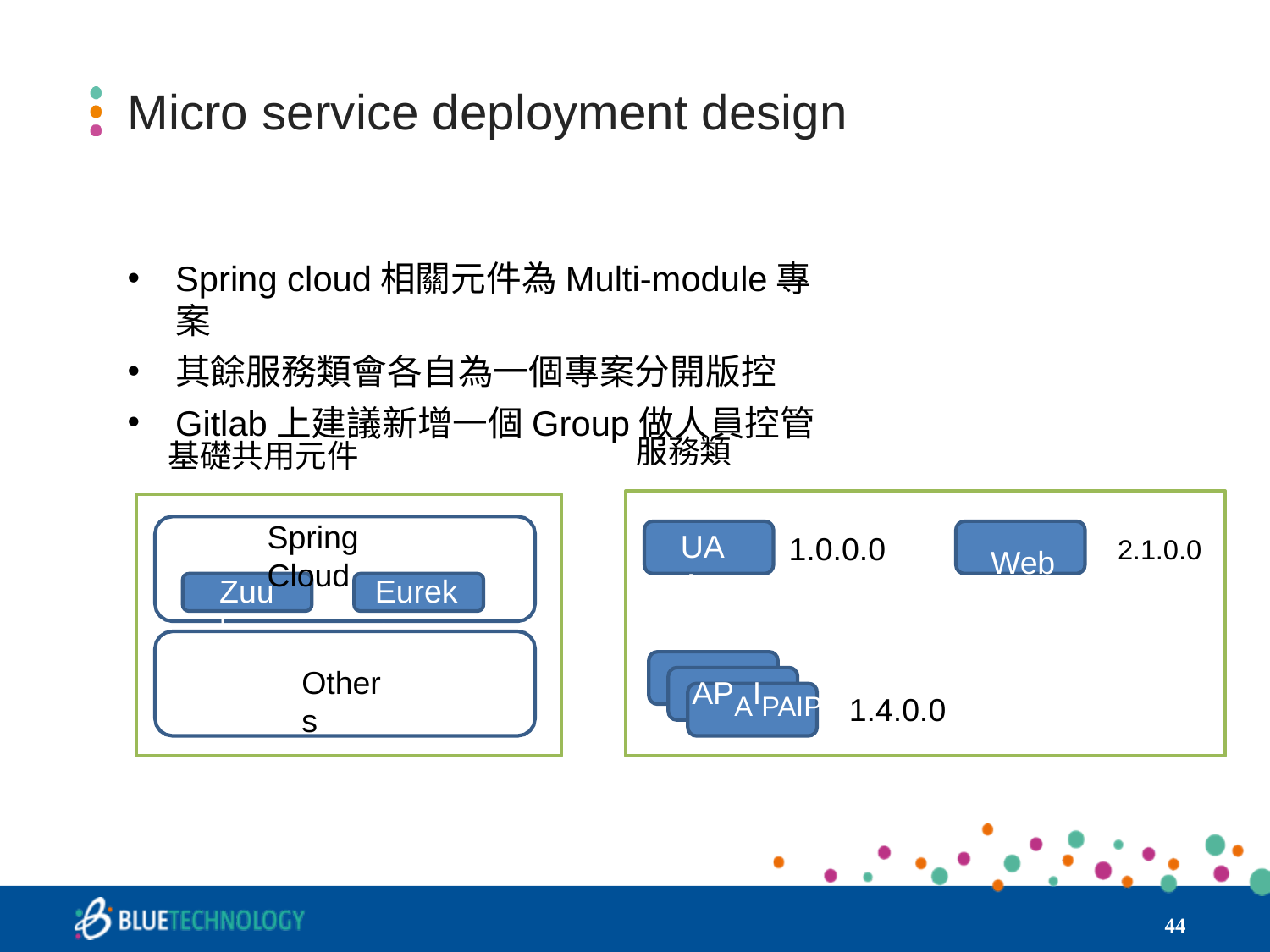

# Micro service deployment design
Spring cloud相關元件為Multi-module專案
其餘服務類會各自為一個專案分開版控
Gitlab上建議新增一個Group做人員控管
服務類
基礎共用元件

Spring Cloud

UAA
Web	2.1.0.0
1.0.0.0
Zuul
Eureka

APAIPAIPI
Others
1.4.0.0
44